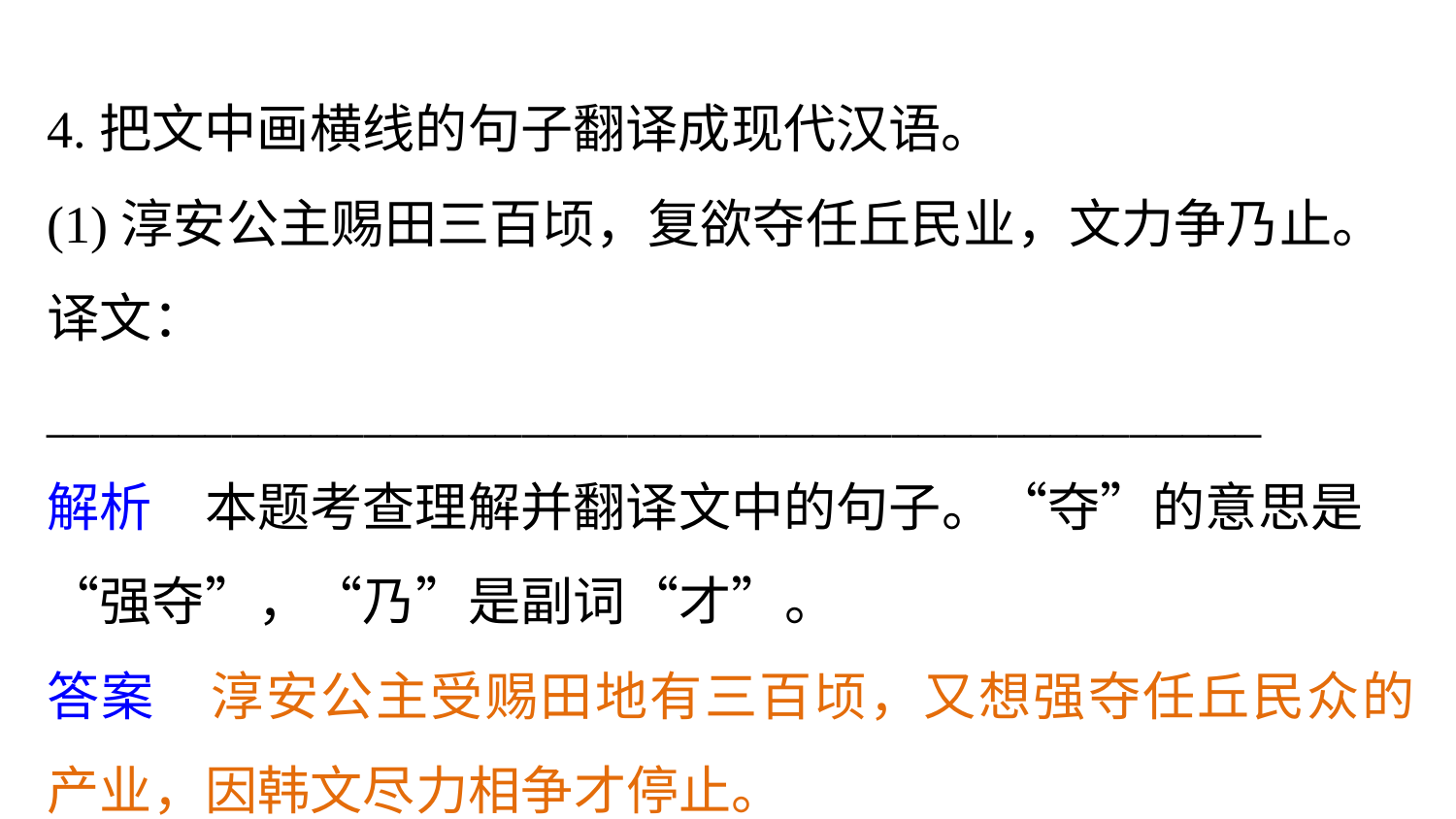

4.把文中画横线的句子翻译成现代汉语。
(1)淳安公主赐田三百顷，复欲夺任丘民业，文力争乃止。
译文：______________________________________________
解析　本题考查理解并翻译文中的句子。“夺”的意思是“强夺”，“乃”是副词“才”。
答案　淳安公主受赐田地有三百顷，又想强夺任丘民众的产业，因韩文尽力相争才停止。